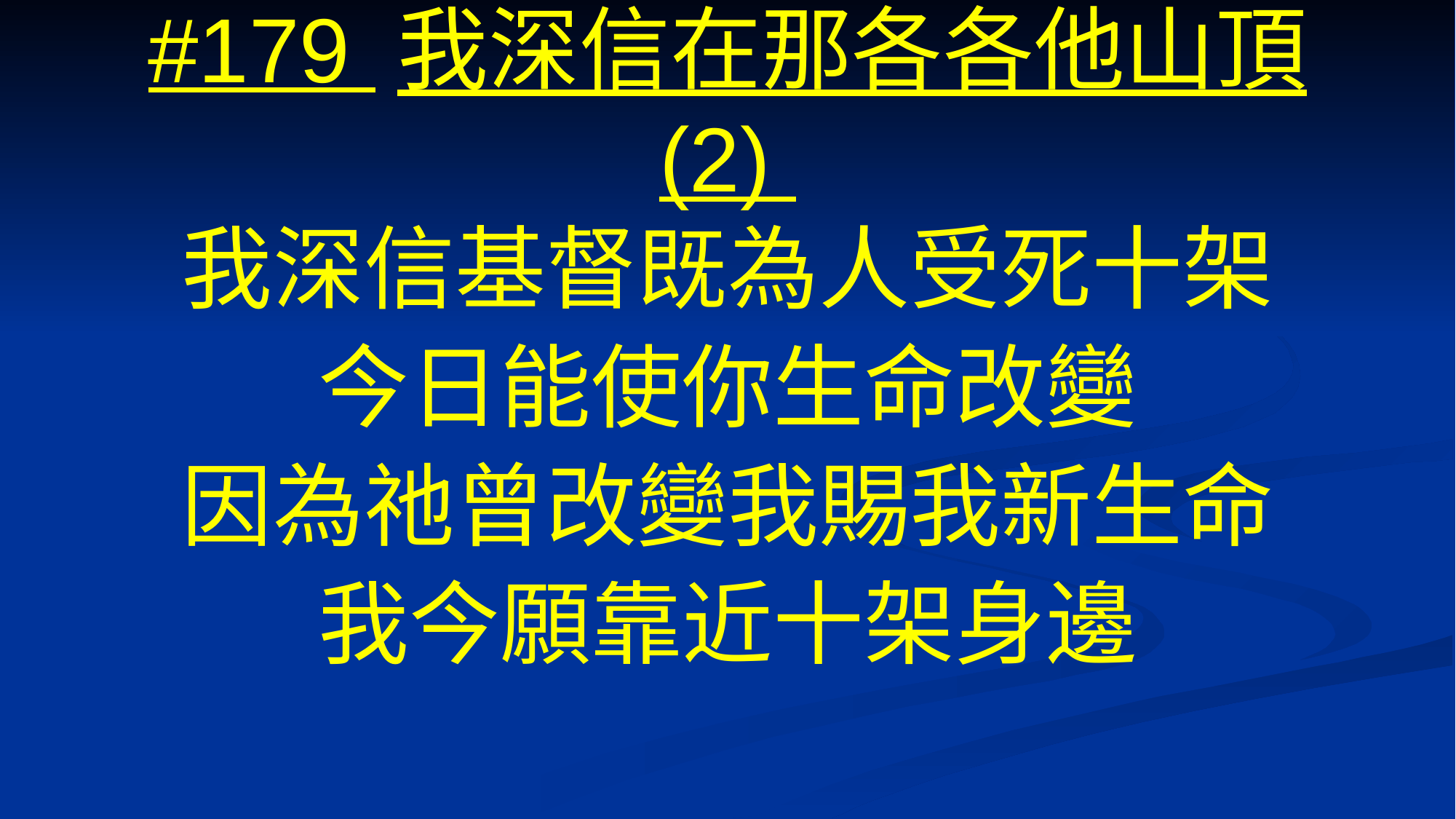

# #179 我深信在那各各他山頂 (2)
我深信基督既為人受死十架
今日能使你生命改變
因為祂曾改變我賜我新生命
我今願靠近十架身邊